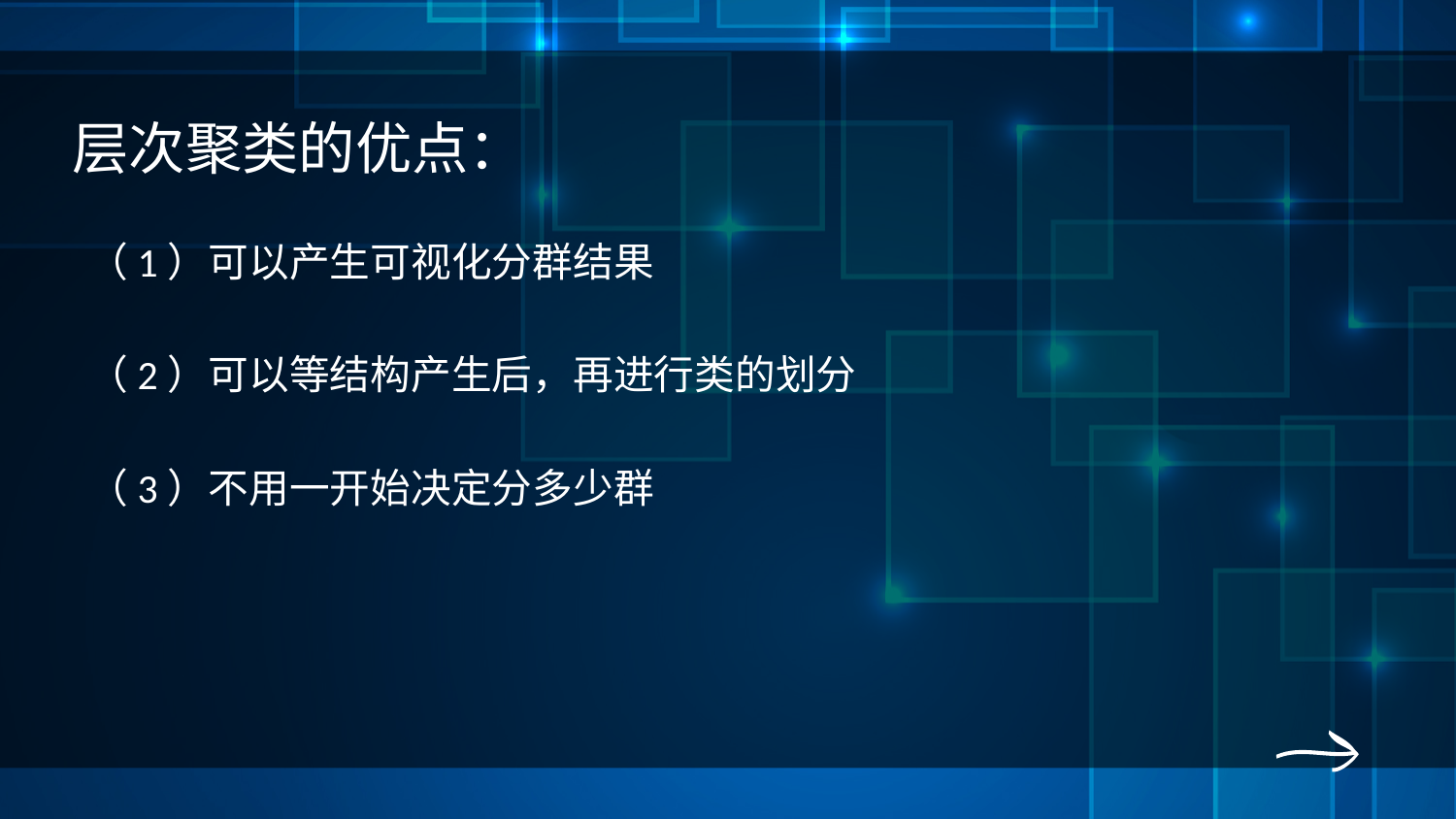

层次聚类的优点：
（1）可以产生可视化分群结果

（2）可以等结构产生后，再进行类的划分

（3）不用一开始决定分多少群